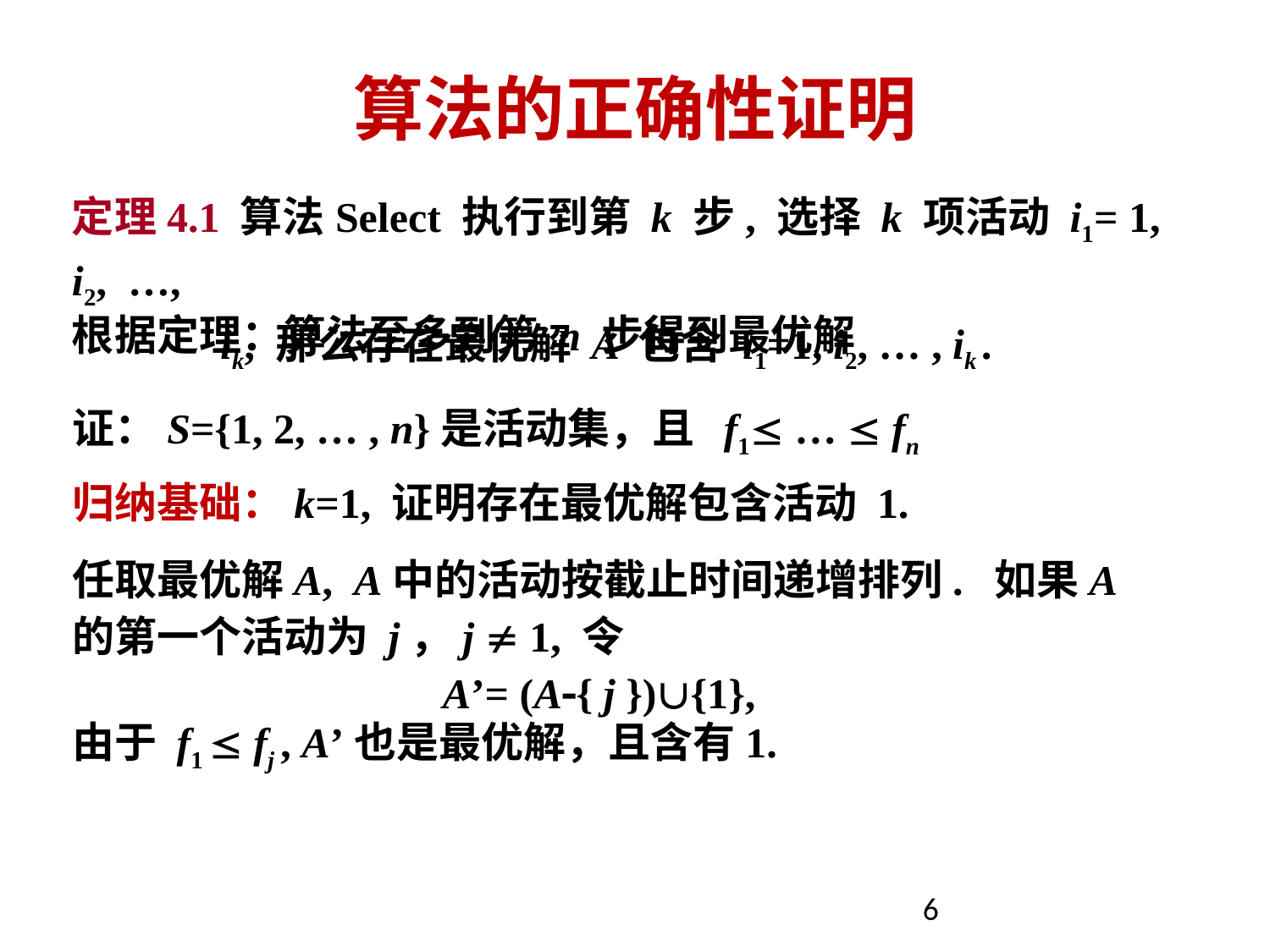

# 算法的正确性证明
定理4.1 算法Select 执行到第 k 步, 选择 k 项活动 i1= 1, i2,  …,
              ik, 那么存在最优解 A 包含 i1=1, i2, … , ik .
根据定理：算法至多到第 n 步得到最优解
证：S={1, 2, … , n}是活动集，且  f1≤ … ≤ fn
归纳基础：k=1, 证明存在最优解包含活动 1.
任取最优解A,  A中的活动按截止时间递增排列.  如果A的第一个活动为 j，j ≠ 1, 令
                                   A’= (A−{ j })∪{1},
由于 f1 ≤ fj , A’也是最优解，且含有1.
6